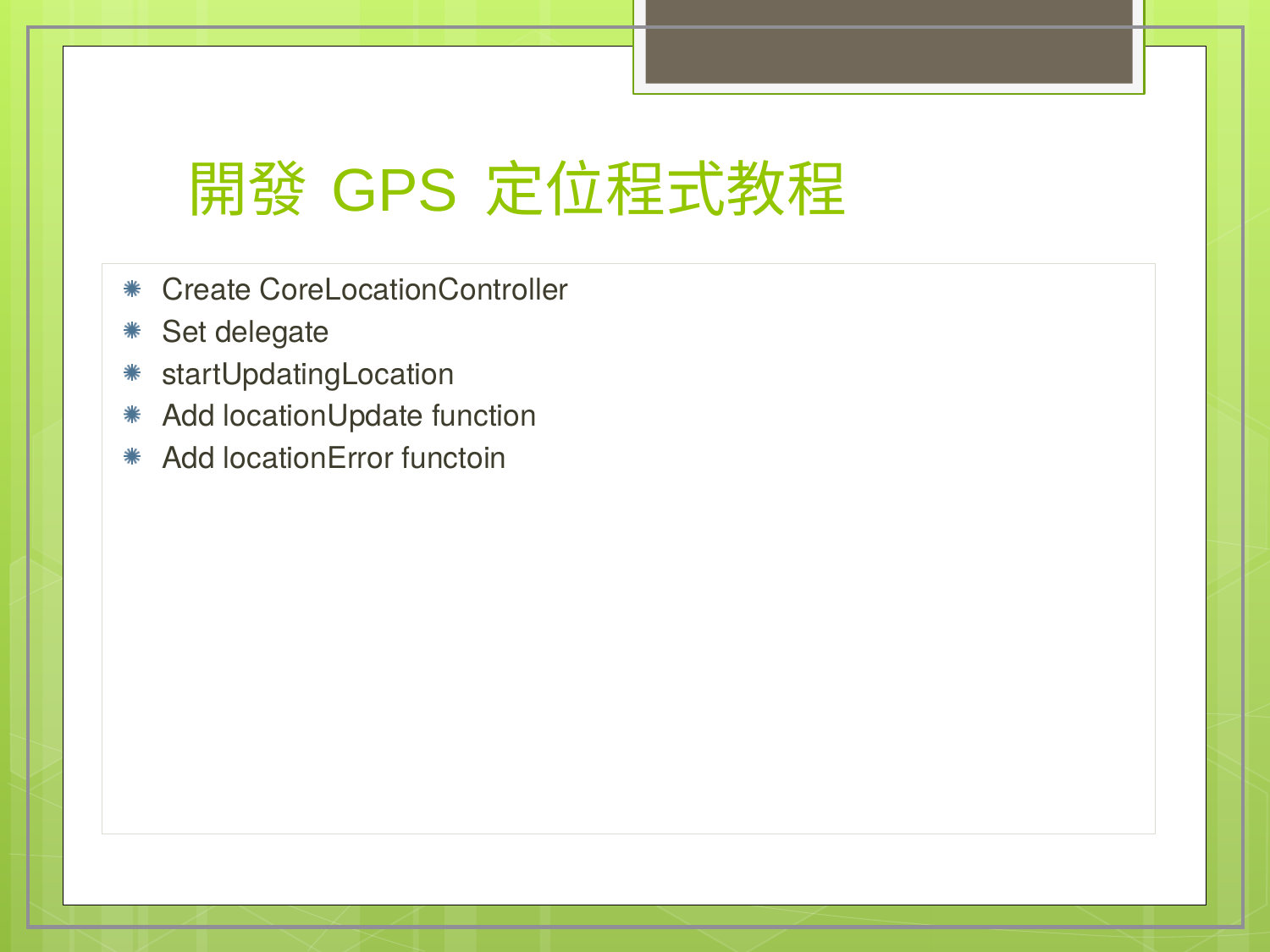

# 開發 GPS 定位程式教程
Create CoreLocationController
Set delegate
startUpdatingLocation
Add locationUpdate function
Add locationError functoin